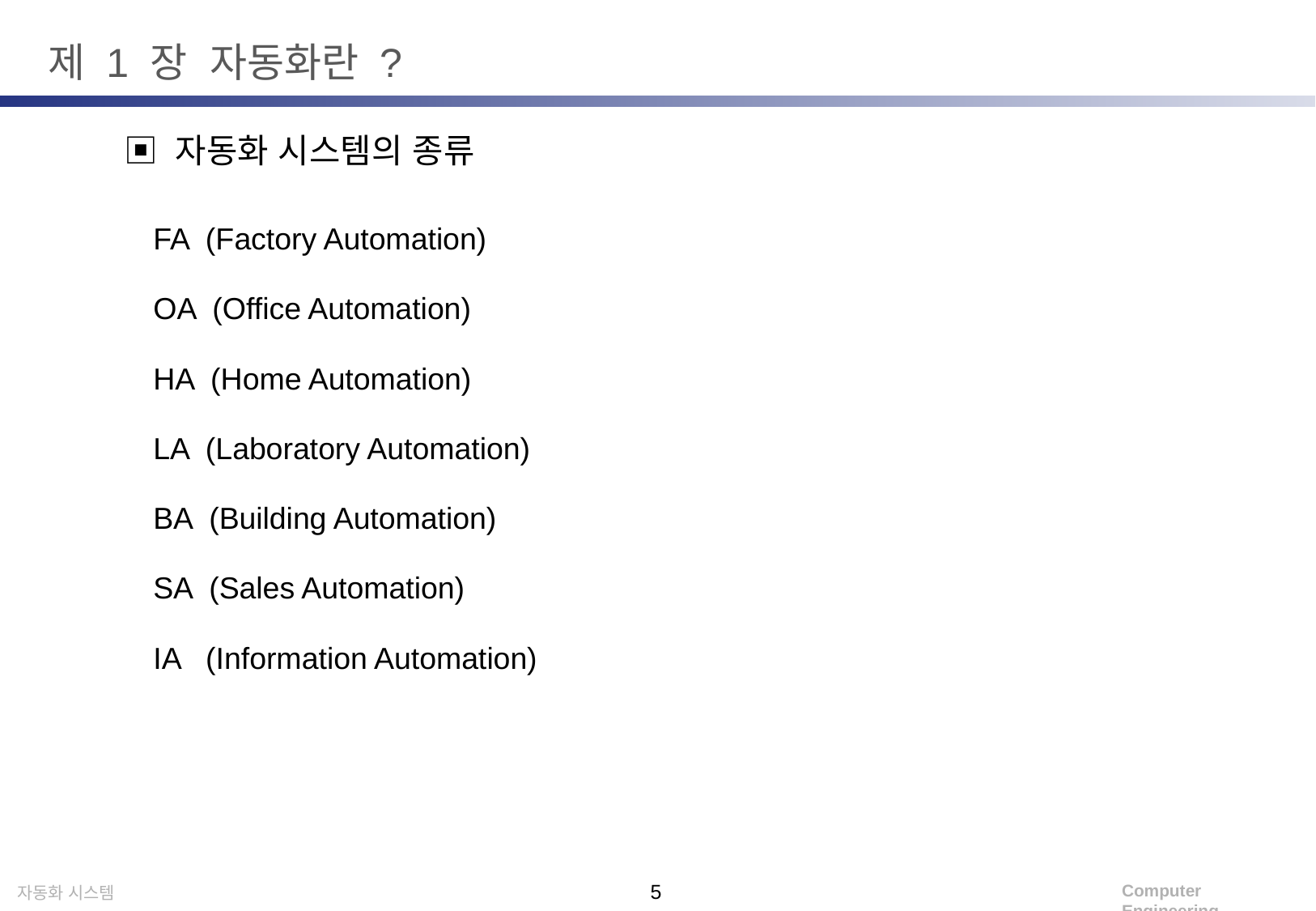

제 1 장  자동화란 ?
▣ 자동화 시스템의 종류
FA  (Factory Automation)
OA  (Office Automation)
HA  (Home Automation)
LA  (Laboratory Automation)
BA  (Building Automation)
SA  (Sales Automation)
IA   (Information Automation)